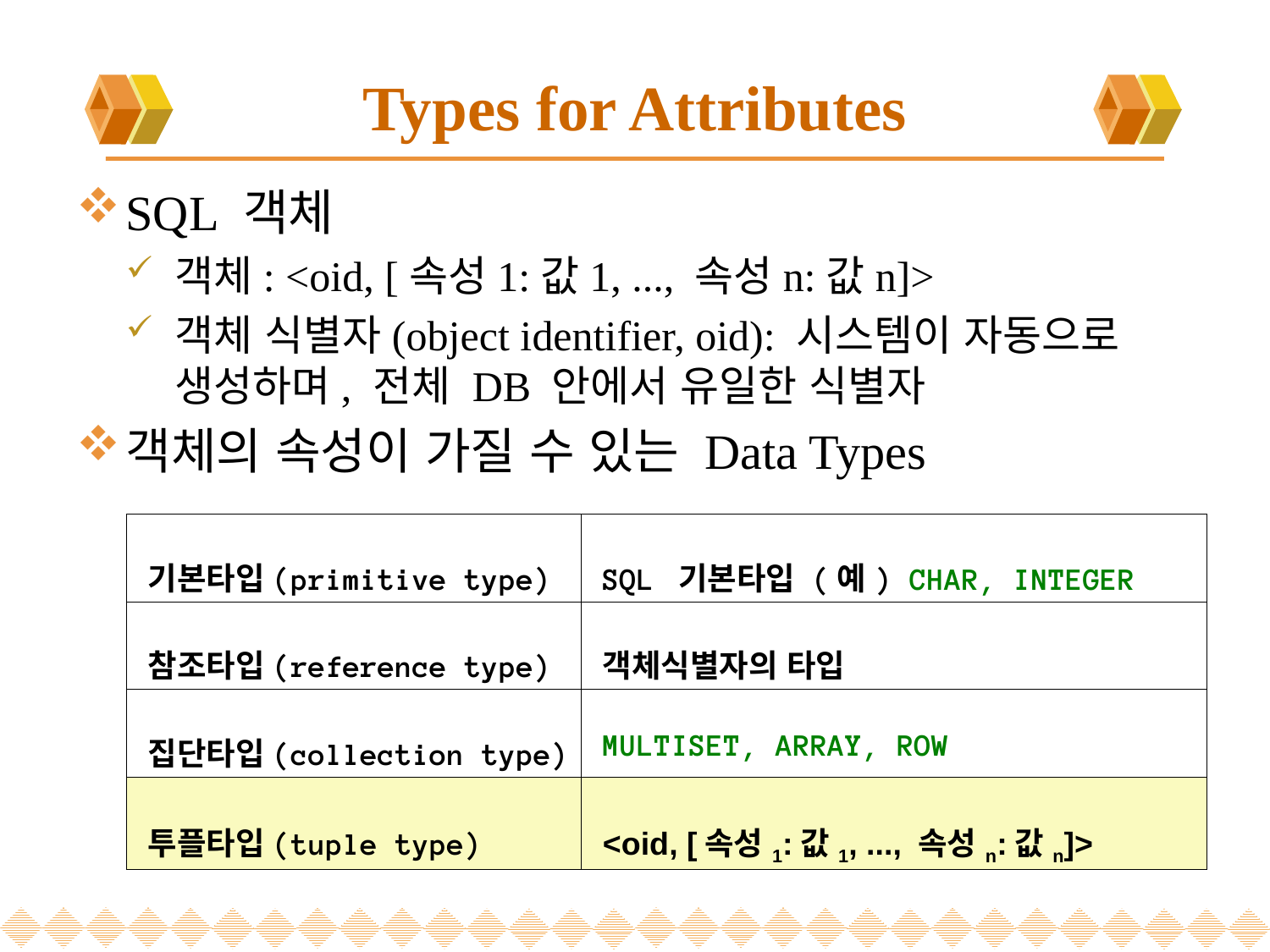

# Types for Attributes
SQL 객체
객체: <oid, [속성1:값1, ..., 속성n:값n]>
객체 식별자(object identifier, oid): 시스템이 자동으로 생성하며, 전체 DB 안에서 유일한 식별자
객체의 속성이 가질 수 있는 Data Types
| 기본타입(primitive type) | SQL 기본타입 (예) CHAR, INTEGER |
| --- | --- |
| 참조타입(reference type) | 객체식별자의 타입 |
| 집단타입(collection type) | MULTISET, ARRAY, ROW |
| 투플타입(tuple type) | <oid, [속성1:값1, ..., 속성n:값n]> |